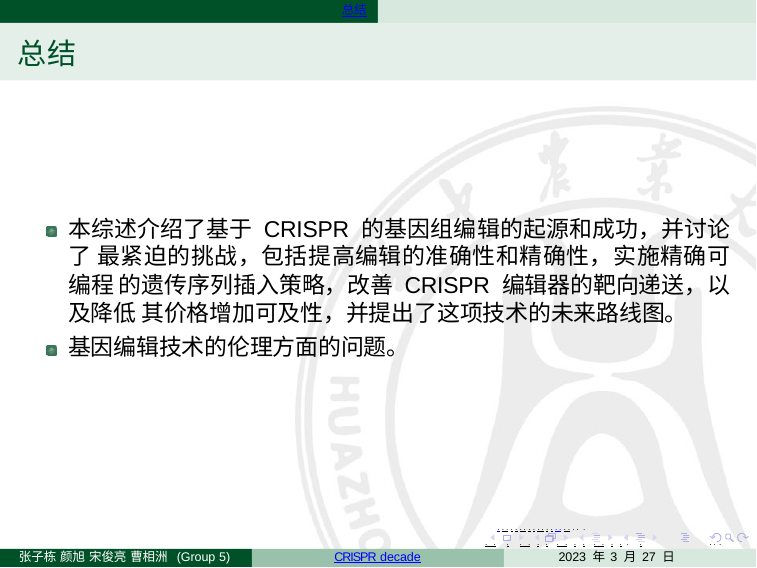

总结
总结
本综述介绍了基于 CRISPR 的基因组编辑的起源和成功，并讨论了 最紧迫的挑战，包括提高编辑的准确性和精确性，实施精确可编程 的遗传序列插入策略，改善 CRISPR 编辑器的靶向递送，以及降低 其价格增加可及性，并提出了这项技术的未来路线图。
基因编辑技术的伦理方面的问题。

. . . . . . . . . . . . . . . . . . . .
.   .     .     .   .   .   .    .   .   .   .    .   .   .   . .     .	. . .
2023 年 3 月 27 日	20 / 22
张子栋 颜旭 宋俊亮 曹相洲 (Group 5)
CRISPR decade